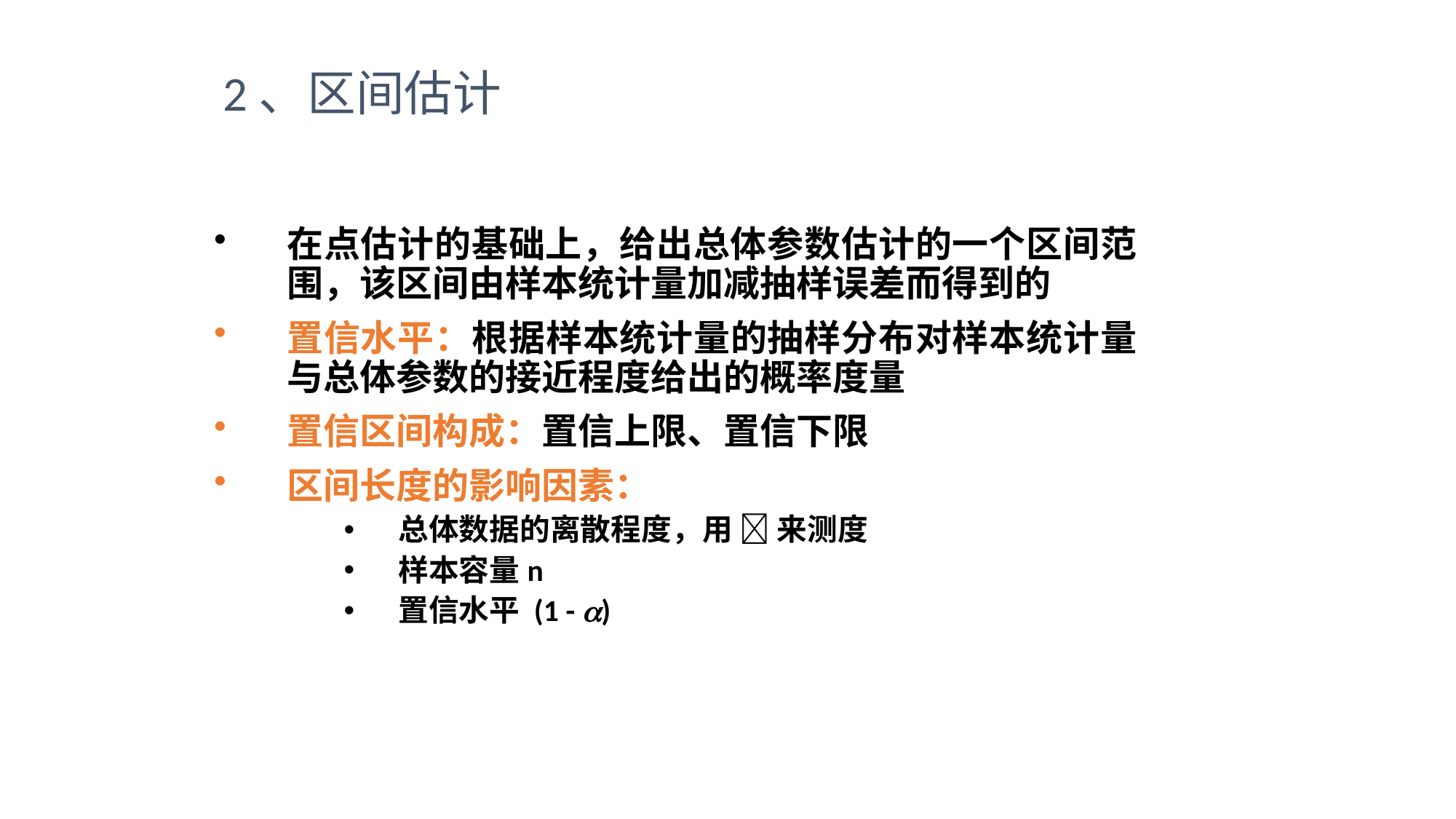

# 2、区间估计
在点估计的基础上，给出总体参数估计的一个区间范围，该区间由样本统计量加减抽样误差而得到的
置信水平：根据样本统计量的抽样分布对样本统计量与总体参数的接近程度给出的概率度量
置信区间构成：置信上限、置信下限
区间长度的影响因素：
总体数据的离散程度，用 σ 来测度
样本容量n
置信水平 (1 - α)